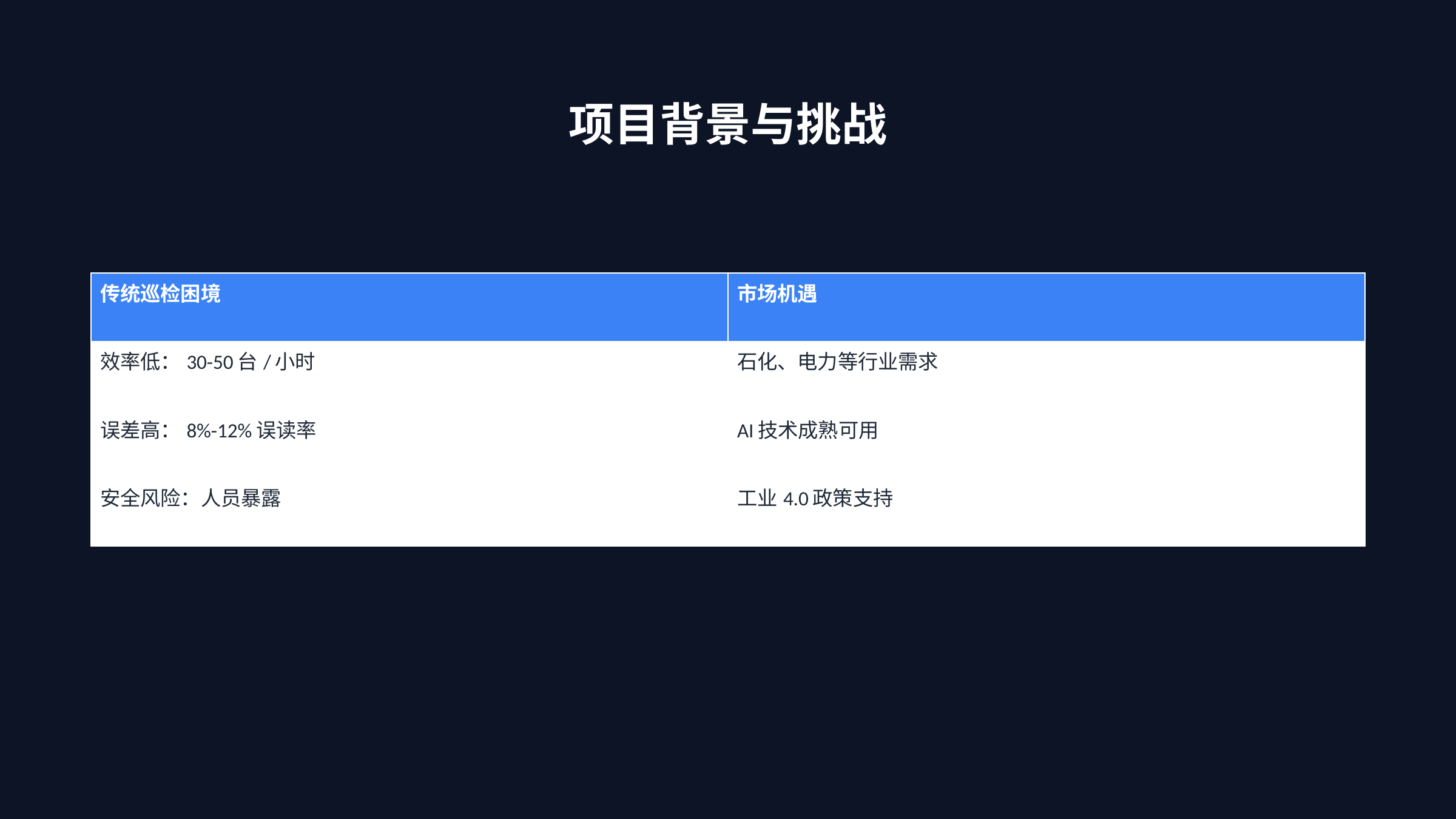

项目背景与挑战
| 传统巡检困境 | 市场机遇 |
| --- | --- |
| 效率低：30-50台/小时 | 石化、电力等行业需求 |
| 误差高：8%-12%误读率 | AI技术成熟可用 |
| 安全风险：人员暴露 | 工业4.0政策支持 |